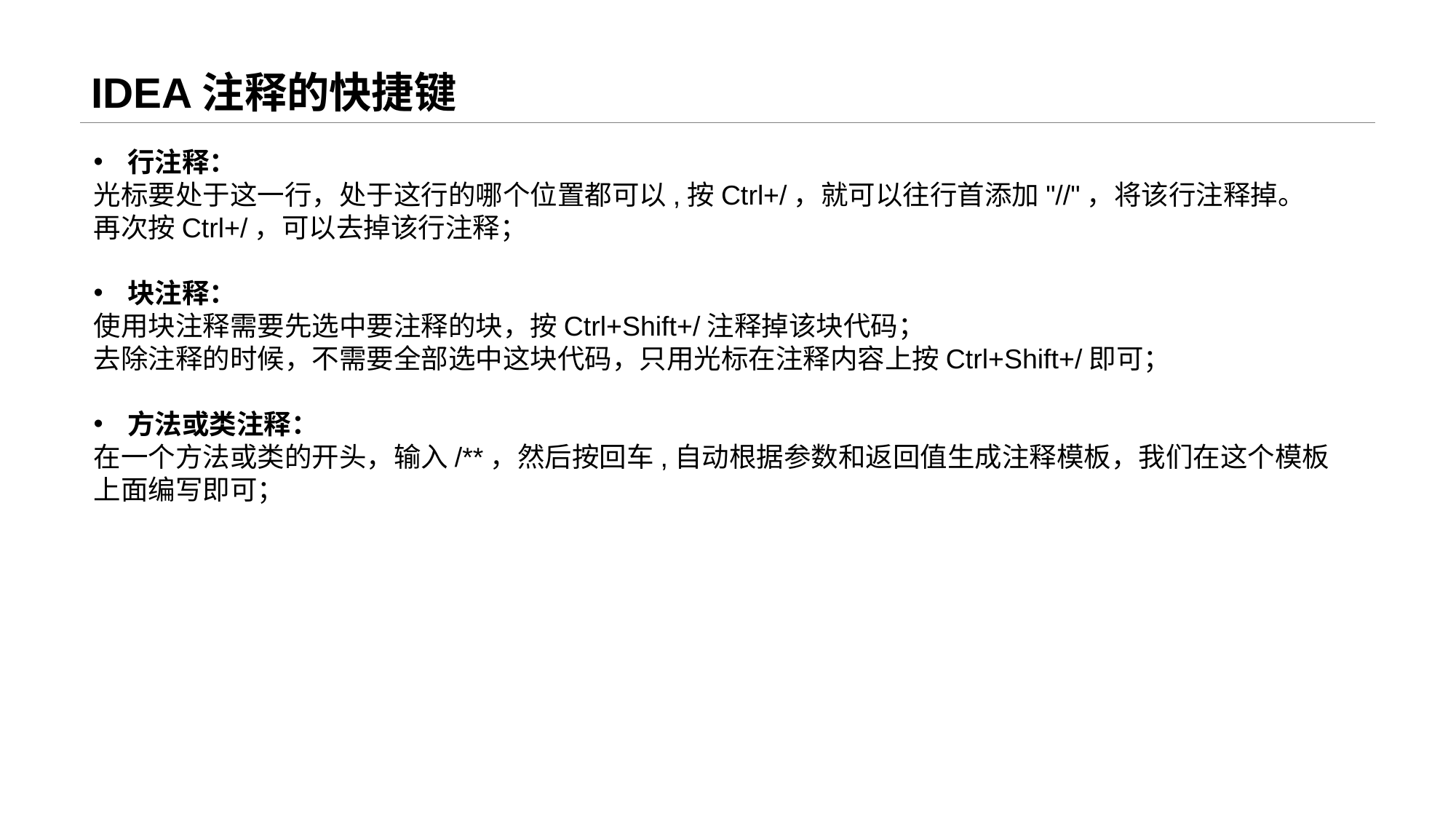

# IDEA注释的快捷键
行注释：
光标要处于这一行，处于这行的哪个位置都可以,按Ctrl+/，就可以往行首添加"//"，将该行注释掉。
再次按Ctrl+/，可以去掉该行注释；

块注释：
使用块注释需要先选中要注释的块，按Ctrl+Shift+/注释掉该块代码；
去除注释的时候，不需要全部选中这块代码，只用光标在注释内容上按Ctrl+Shift+/即可；

方法或类注释：
在一个方法或类的开头，输入/**，然后按回车,自动根据参数和返回值生成注释模板，我们在这个模板
上面编写即可；
26